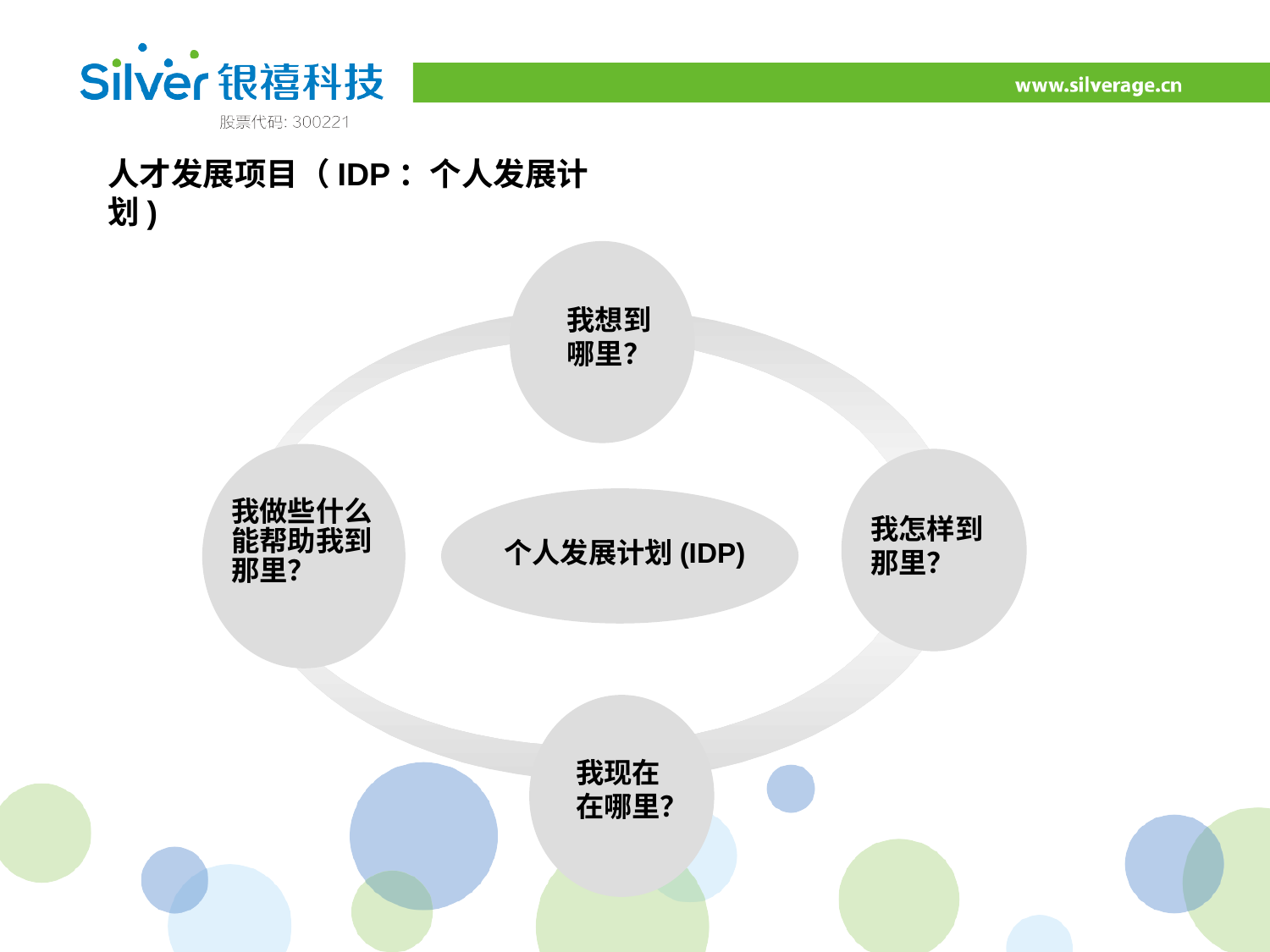

人才发展项目（IDP：个人发展计划)

我想到
哪里？

我做些什么
能帮助我到
那里？
我怎样到
那里？
个人发展计划(IDP)

我现在
在哪里？